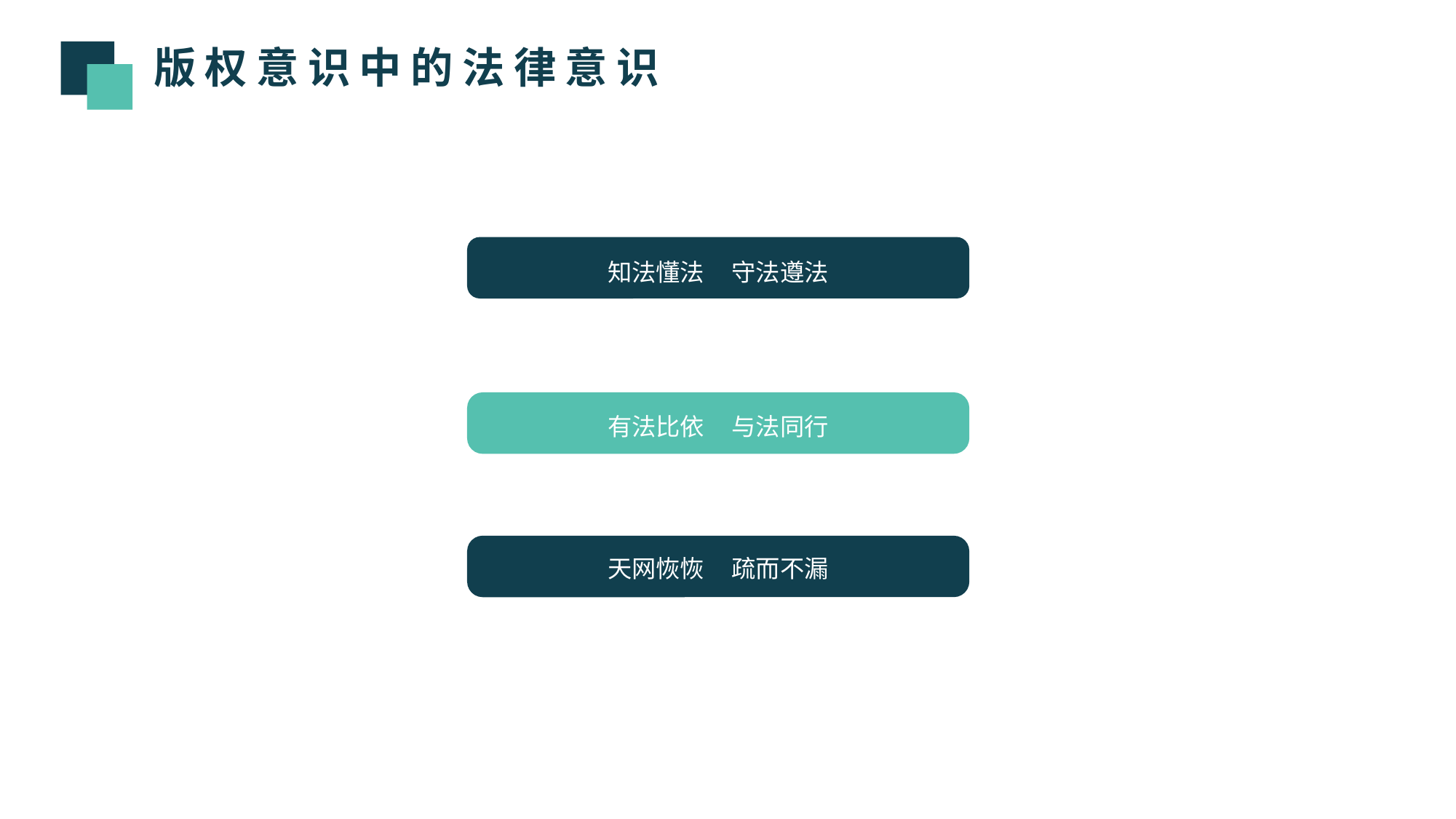

版权意识中的法律意识

知法懂法     守法遵法

有法比依     与法同行

天网恢恢     疏而不漏